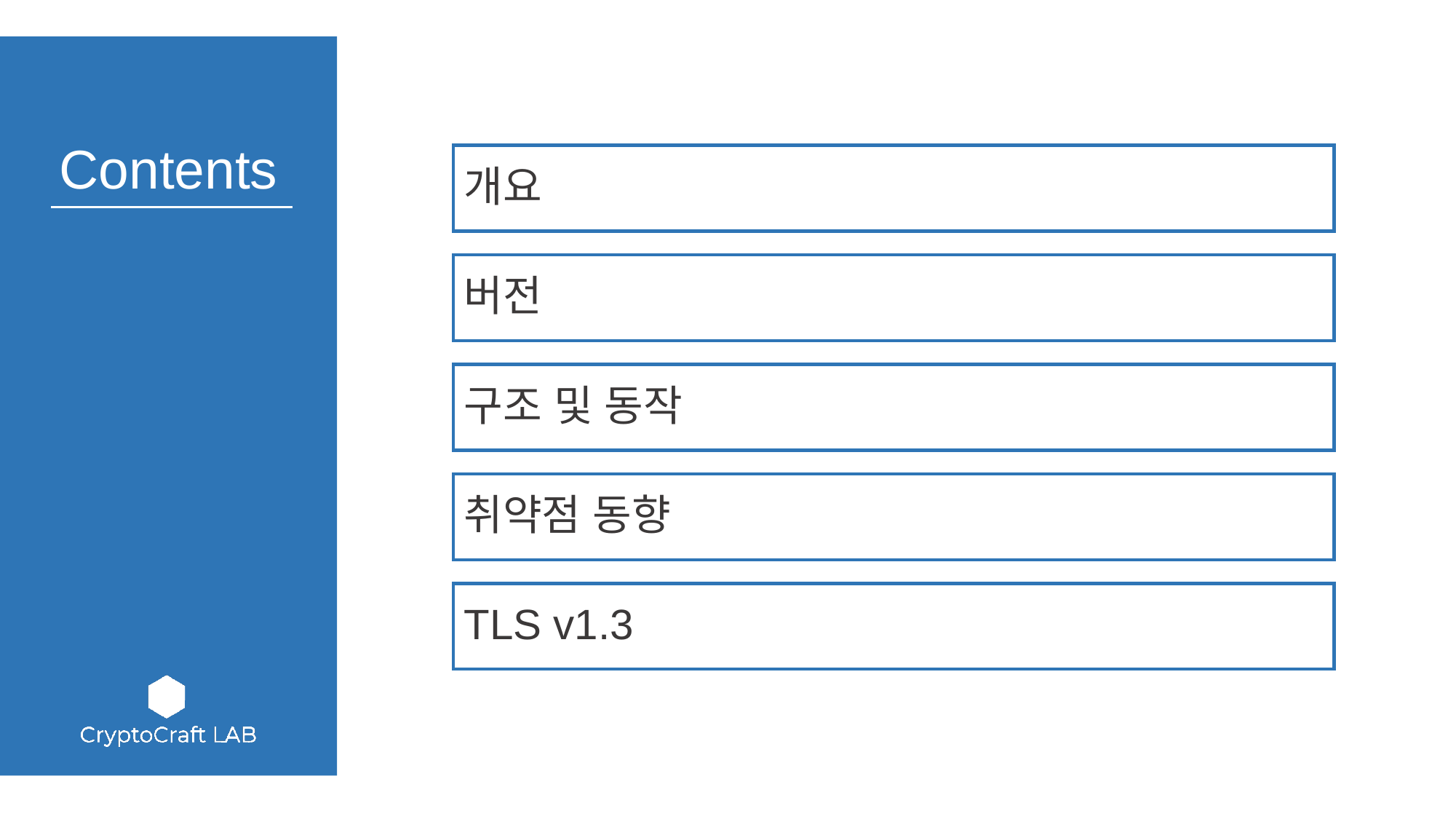

개요
버전
구조 및 동작
취약점 동향
TLS v1.3